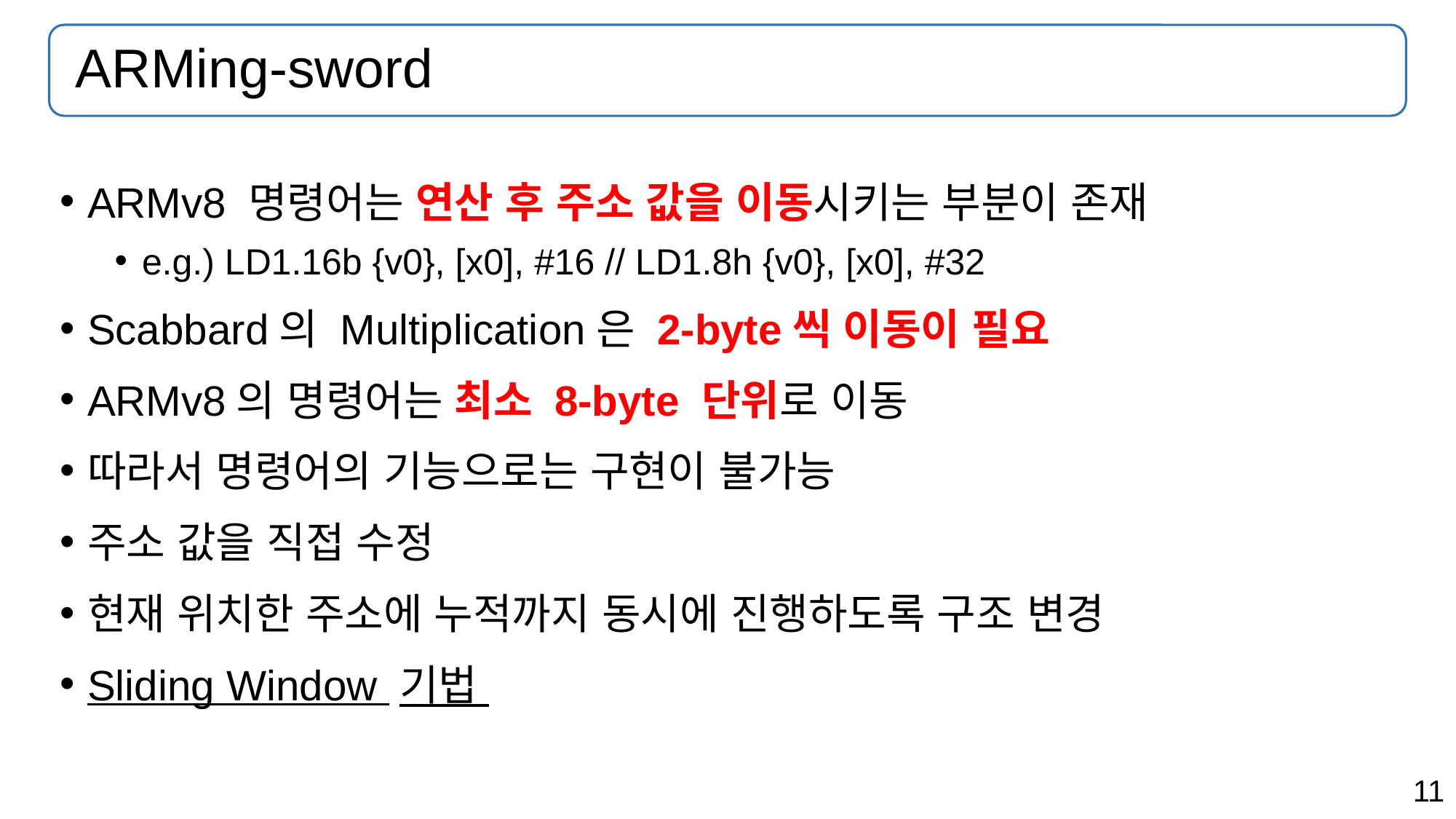

# ARMing-sword
ARMv8 명령어는 연산 후 주소 값을 이동시키는 부분이 존재
e.g.) LD1.16b {v0}, [x0], #16 // LD1.8h {v0}, [x0], #32
Scabbard의 Multiplication은 2-byte씩 이동이 필요
ARMv8의 명령어는 최소 8-byte 단위로 이동
따라서 명령어의 기능으로는 구현이 불가능
주소 값을 직접 수정
현재 위치한 주소에 누적까지 동시에 진행하도록 구조 변경
Sliding Window 기법